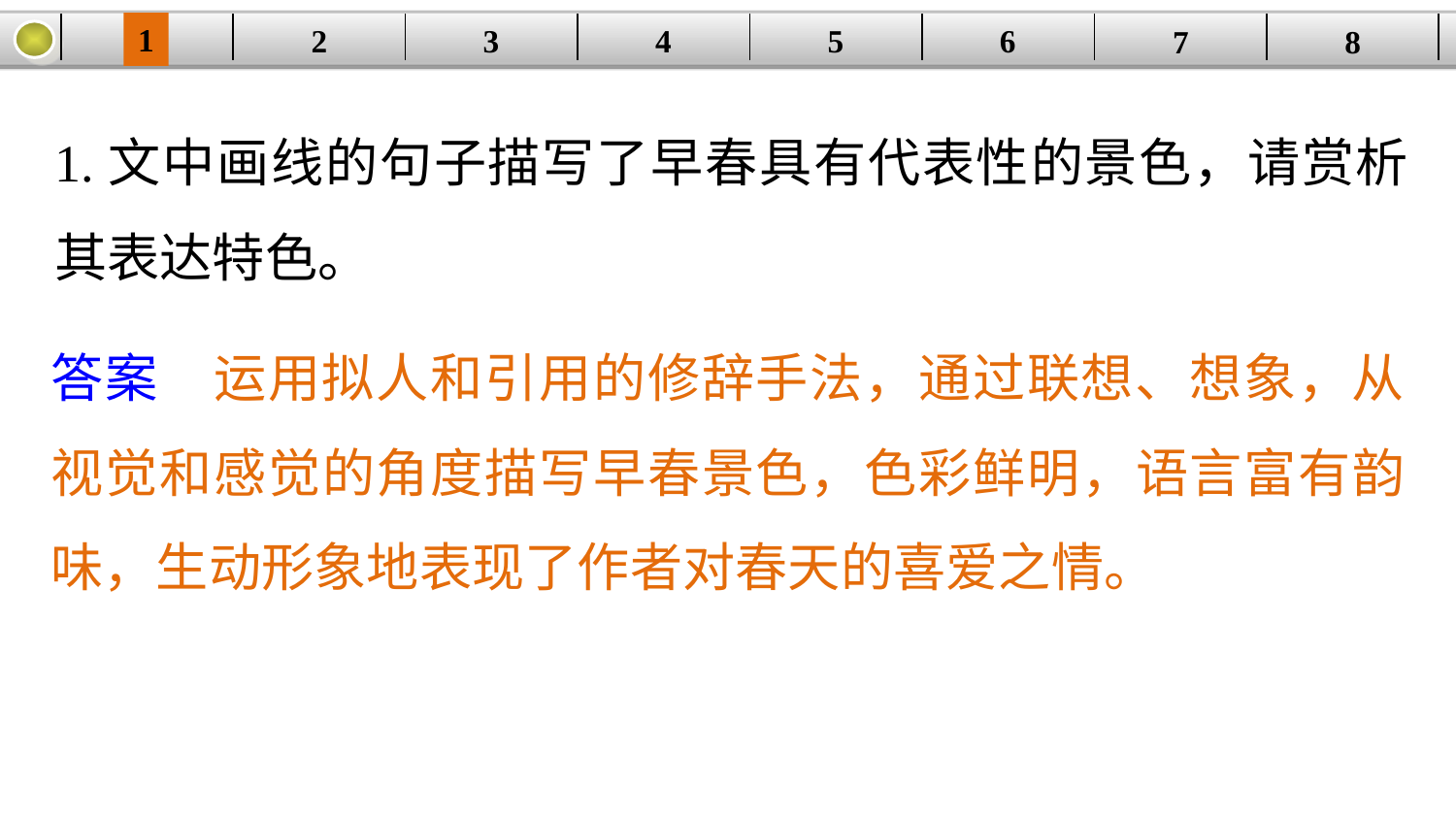

1
2
3
4
|  |  |  |  |  |  |  |  |
| --- | --- | --- | --- | --- | --- | --- | --- |
5
6
7
8

1.文中画线的句子描写了早春具有代表性的景色，请赏析其表达特色。
答案　运用拟人和引用的修辞手法，通过联想、想象，从视觉和感觉的角度描写早春景色，色彩鲜明，语言富有韵味，生动形象地表现了作者对春天的喜爱之情。